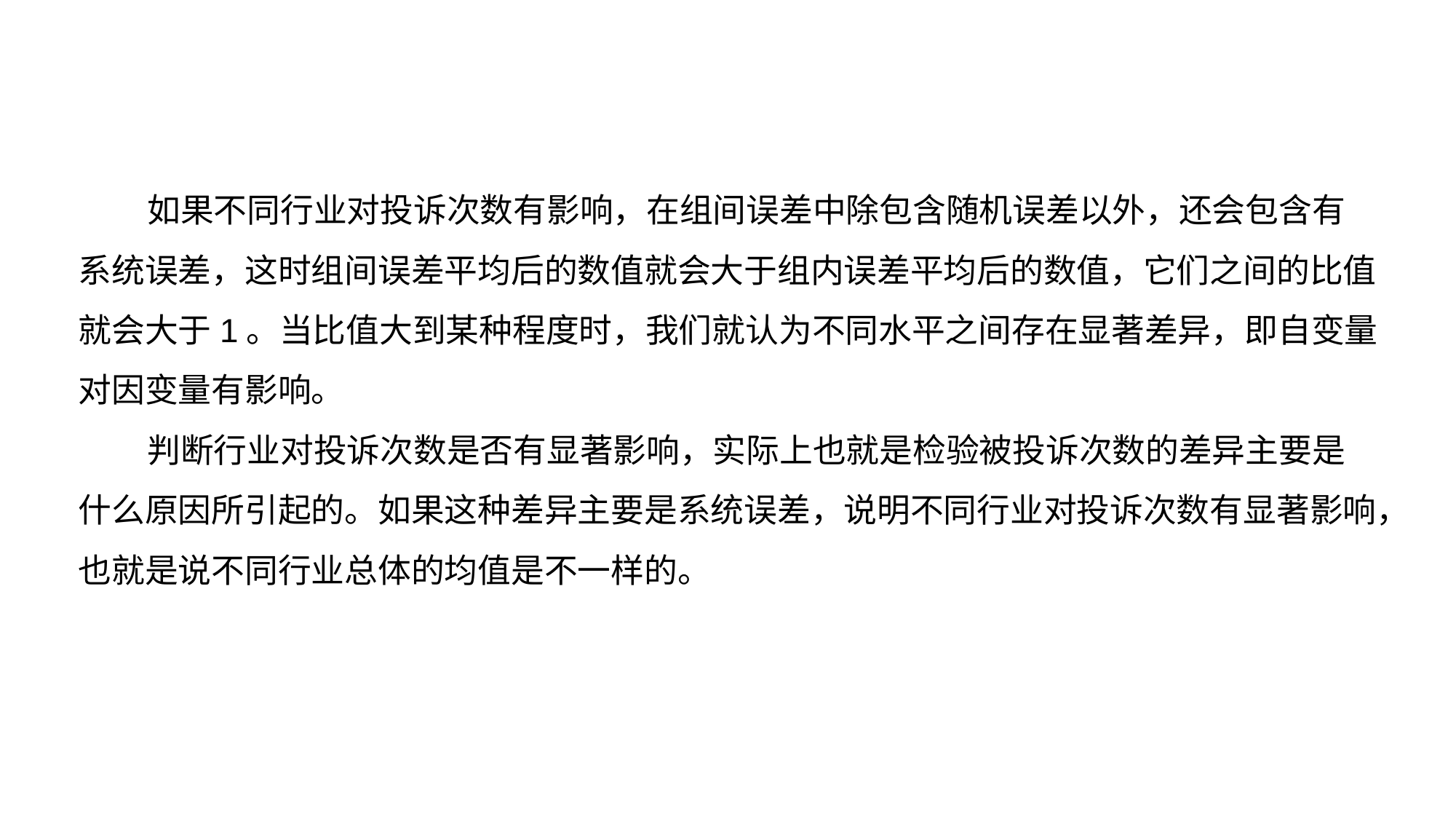

如果不同行业对投诉次数有影响，在组间误差中除包含随机误差以外，还会包含有系统误差，这时组间误差平均后的数值就会大于组内误差平均后的数值，它们之间的比值就会大于1。当比值大到某种程度时，我们就认为不同水平之间存在显著差异，即自变量对因变量有影响。
判断行业对投诉次数是否有显著影响，实际上也就是检验被投诉次数的差异主要是什么原因所引起的。如果这种差异主要是系统误差，说明不同行业对投诉次数有显著影响，也就是说不同行业总体的均值是不一样的。